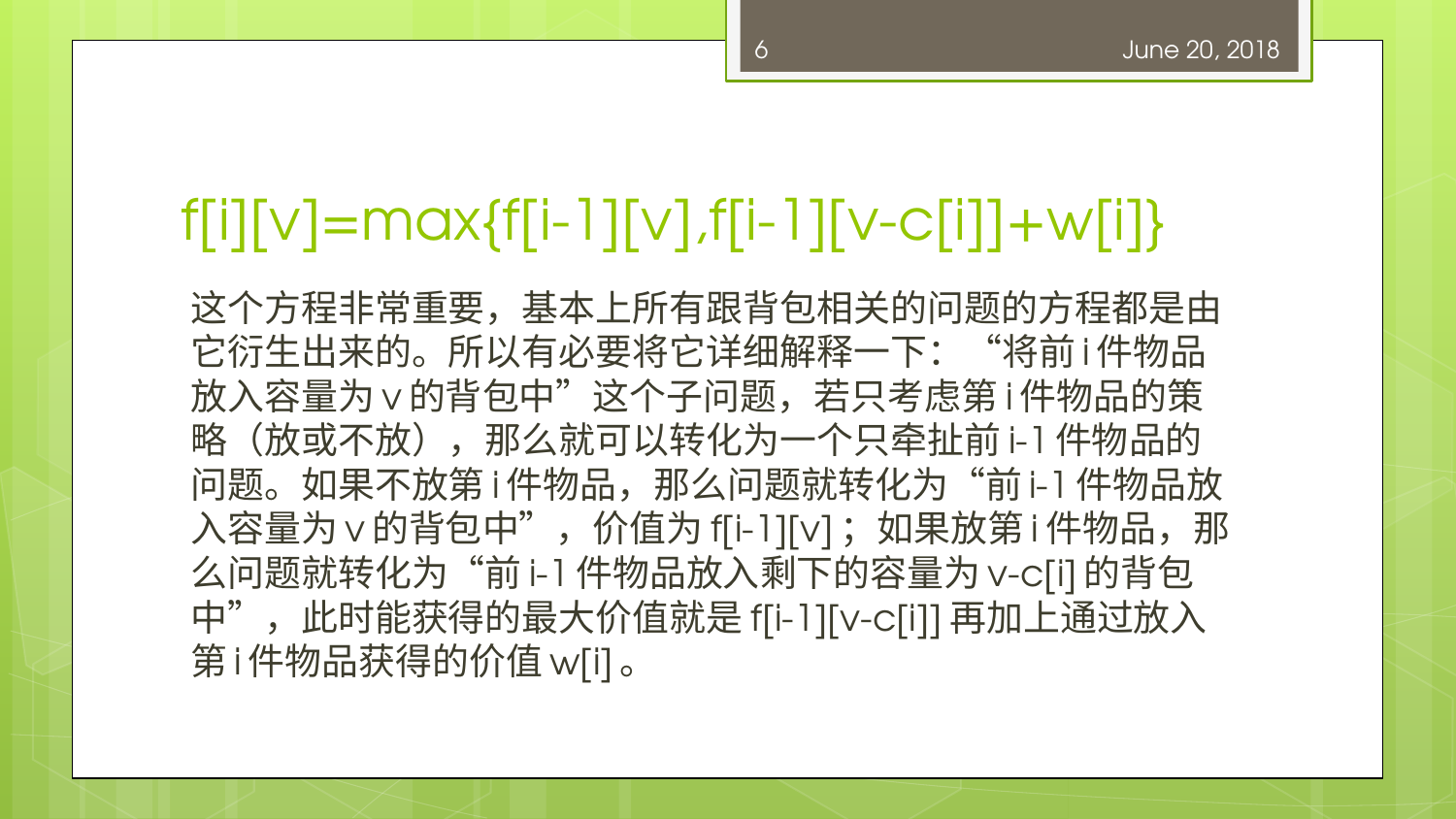

6
June 20, 2018
# f[i][v]=max{f[i-1][v],f[i-1][v-c[i]]+w[i]}
这个方程非常重要，基本上所有跟背包相关的问题的方程都是由它衍生出来的。所以有必要将它详细解释一下：“将前i件物品放入容量为v的背包中”这个子问题，若只考虑第i件物品的策略（放或不放），那么就可以转化为一个只牵扯前i-1件物品的问题。如果不放第i件物品，那么问题就转化为“前i-1件物品放入容量为v的背包中”，价值为f[i-1][v]；如果放第i件物品，那么问题就转化为“前i-1件物品放入剩下的容量为v-c[i]的背包中”，此时能获得的最大价值就是f[i-1][v-c[i]]再加上通过放入第i件物品获得的价值w[i]。